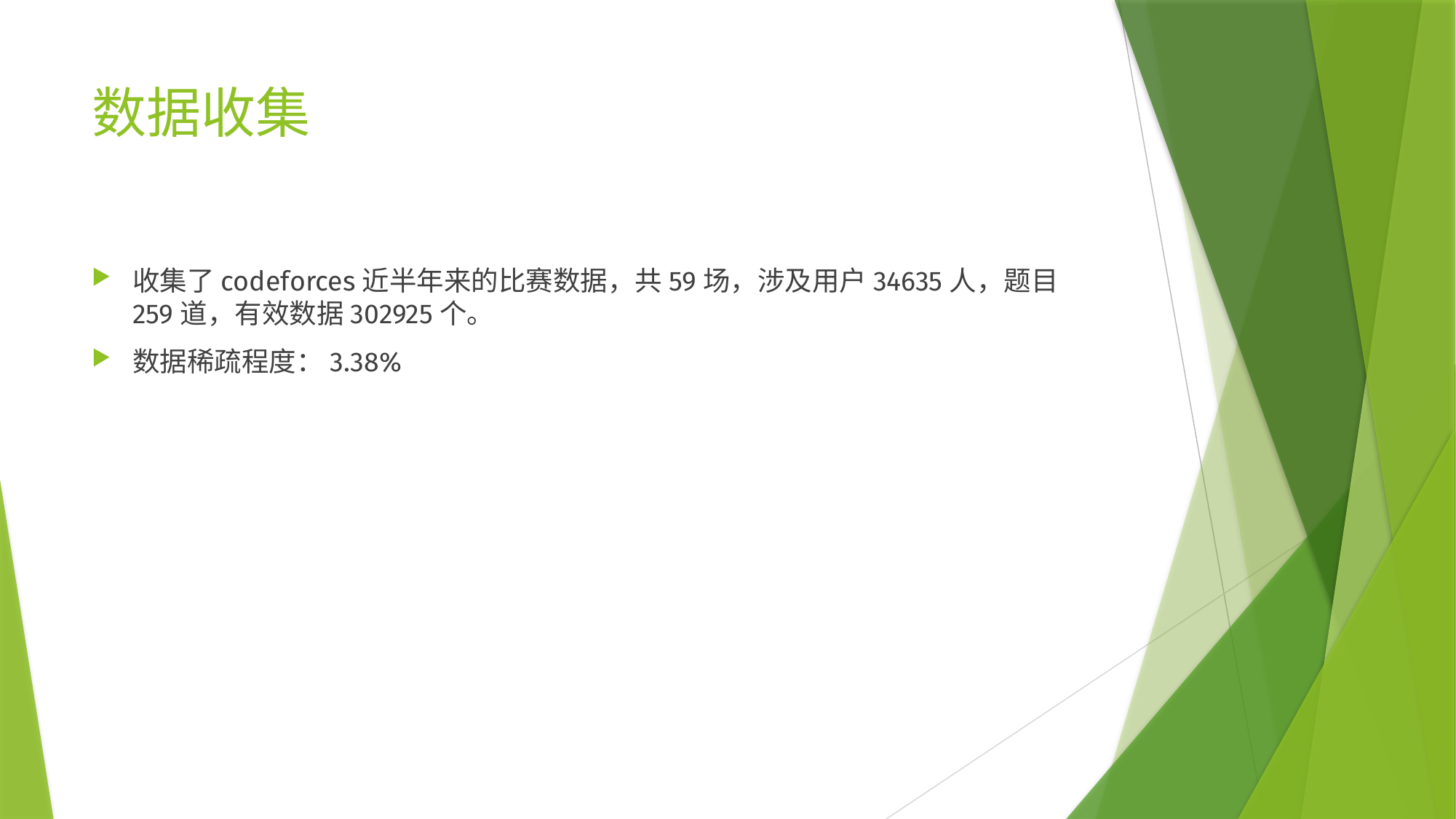

# 数据收集
收集了codeforces近半年来的比赛数据，共59场，涉及用户34635人，题目259道，有效数据302925个。
数据稀疏程度：3.38%